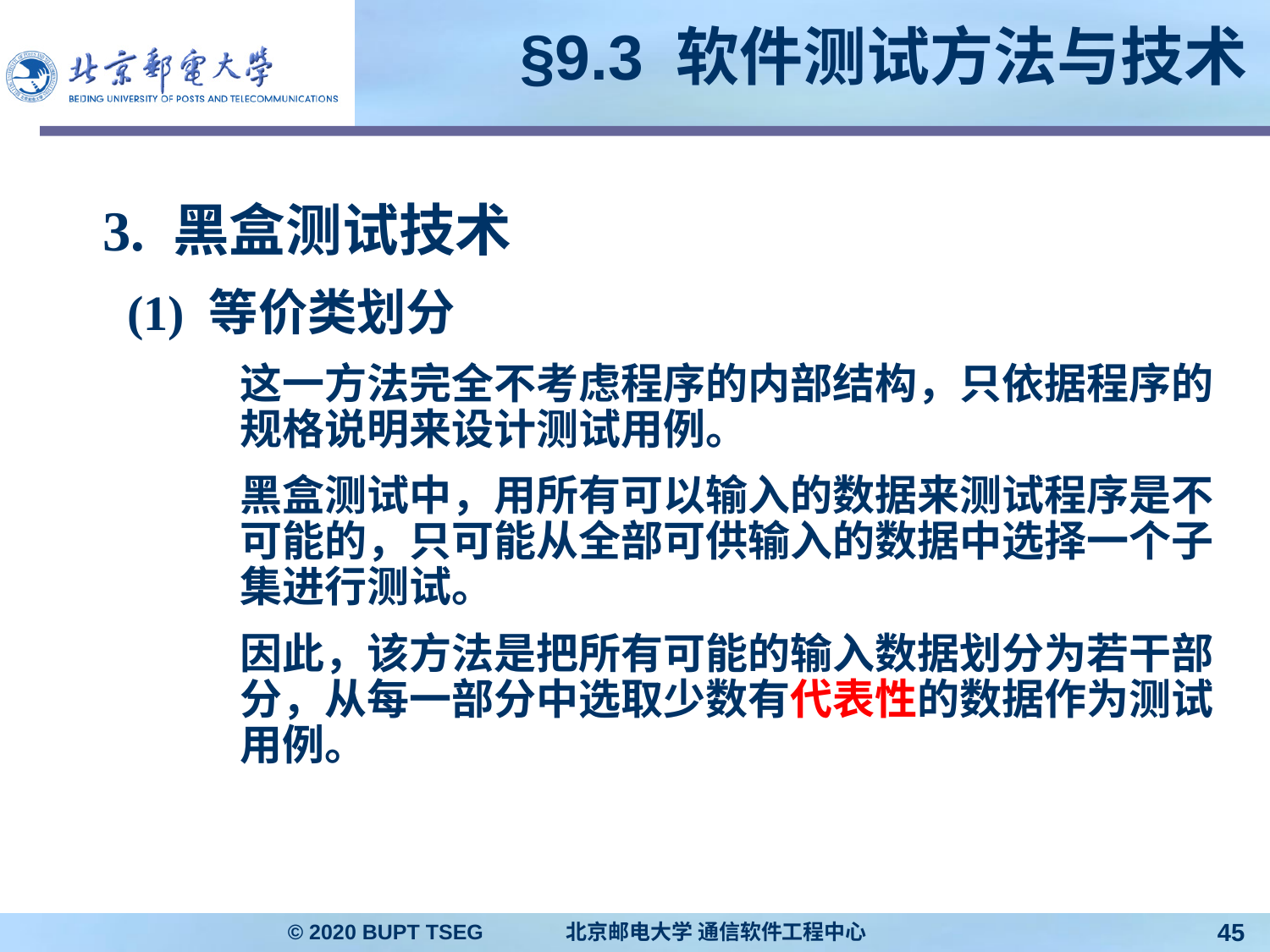

# §9.3 软件测试方法与技术
3. 黑盒测试技术
  (1) 等价类划分
	这一方法完全不考虑程序的内部结构，只依据程序的规格说明来设计测试用例。
	黑盒测试中，用所有可以输入的数据来测试程序是不可能的，只可能从全部可供输入的数据中选择一个子集进行测试。
	因此，该方法是把所有可能的输入数据划分为若干部分，从每一部分中选取少数有代表性的数据作为测试用例。

© 2020 BUPT TSEG             北京邮电大学 通信软件工程中心